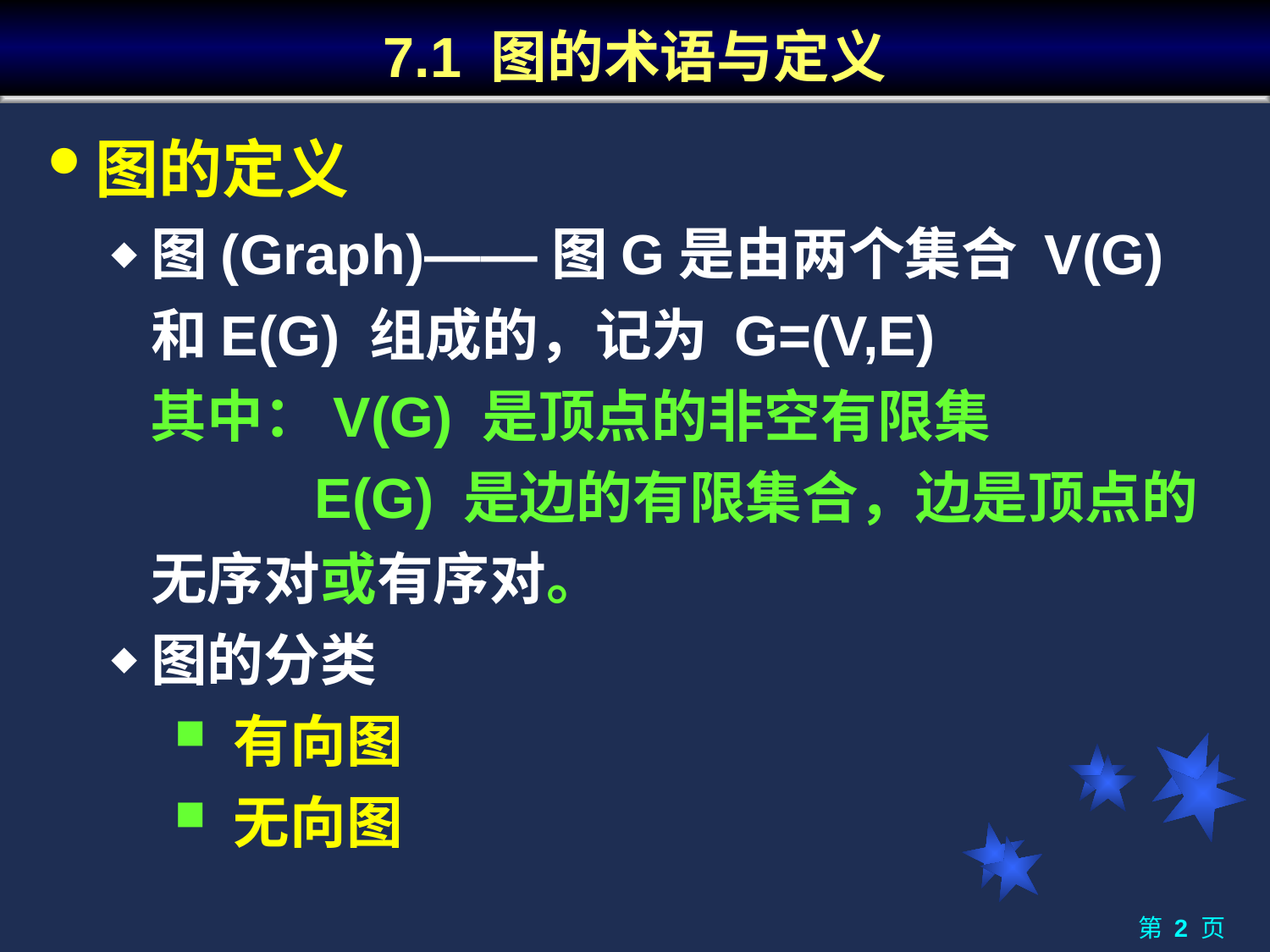

# 7.1 图的术语与定义
图的定义
图(Graph)——图G是由两个集合 V(G) 和E(G) 组成的，记为 G=(V,E)
  其中：V(G) 是顶点的非空有限集
             E(G) 是边的有限集合，边是顶点的无序对或有序对。
图的分类
 有向图
 无向图
第 2 页